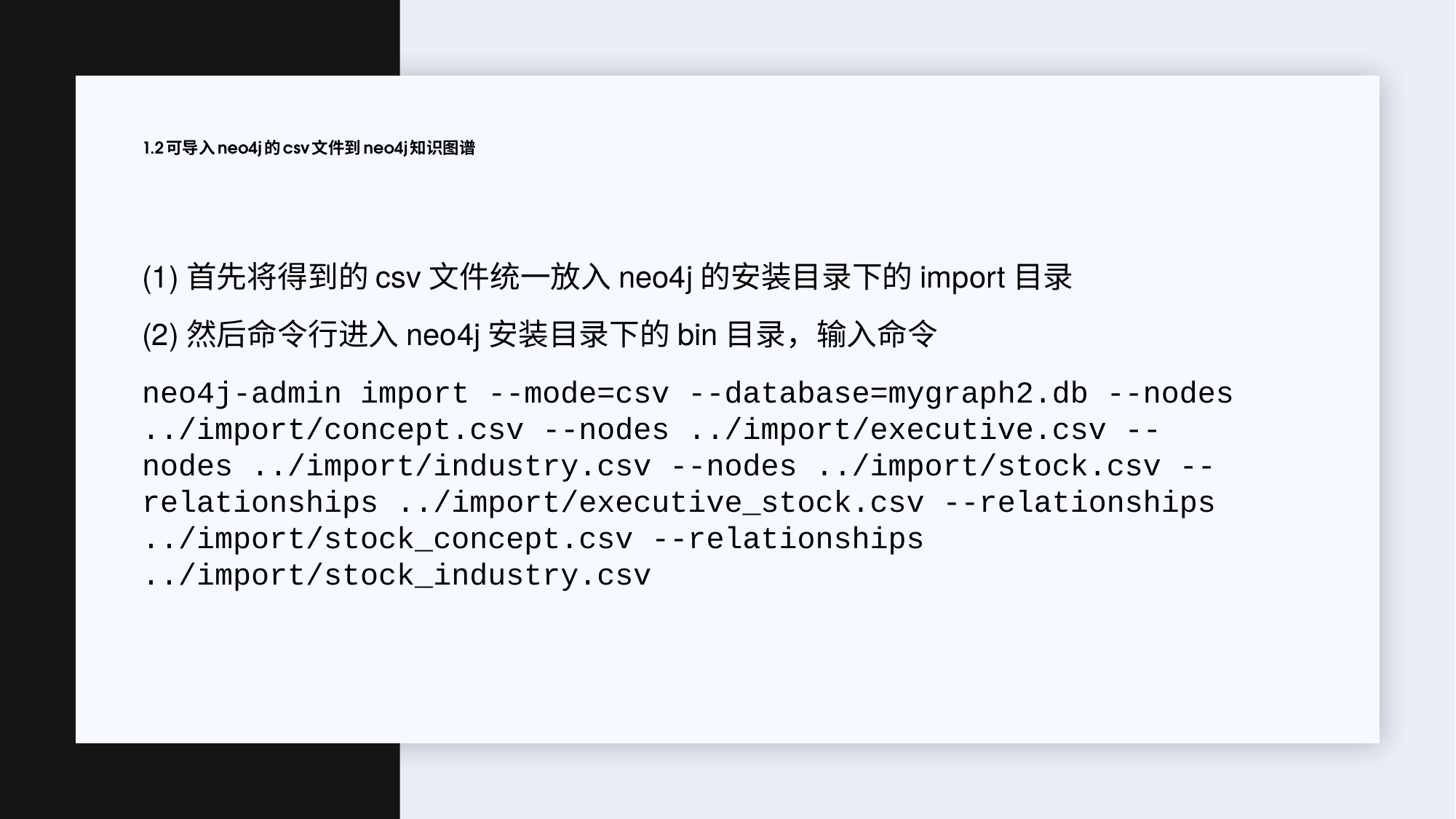

# 1.2可导入neo4j的csv文件到neo4j知识图谱
(1)首先将得到的csv文件统一放入neo4j的安装目录下的import目录
(2)然后命令行进入neo4j安装目录下的bin目录，输入命令
neo4j-admin import --mode=csv --database=mygraph2.db --nodes ../import/concept.csv --nodes ../import/executive.csv --nodes ../import/industry.csv --nodes ../import/stock.csv --relationships ../import/executive_stock.csv --relationships ../import/stock_concept.csv --relationships ../import/stock_industry.csv